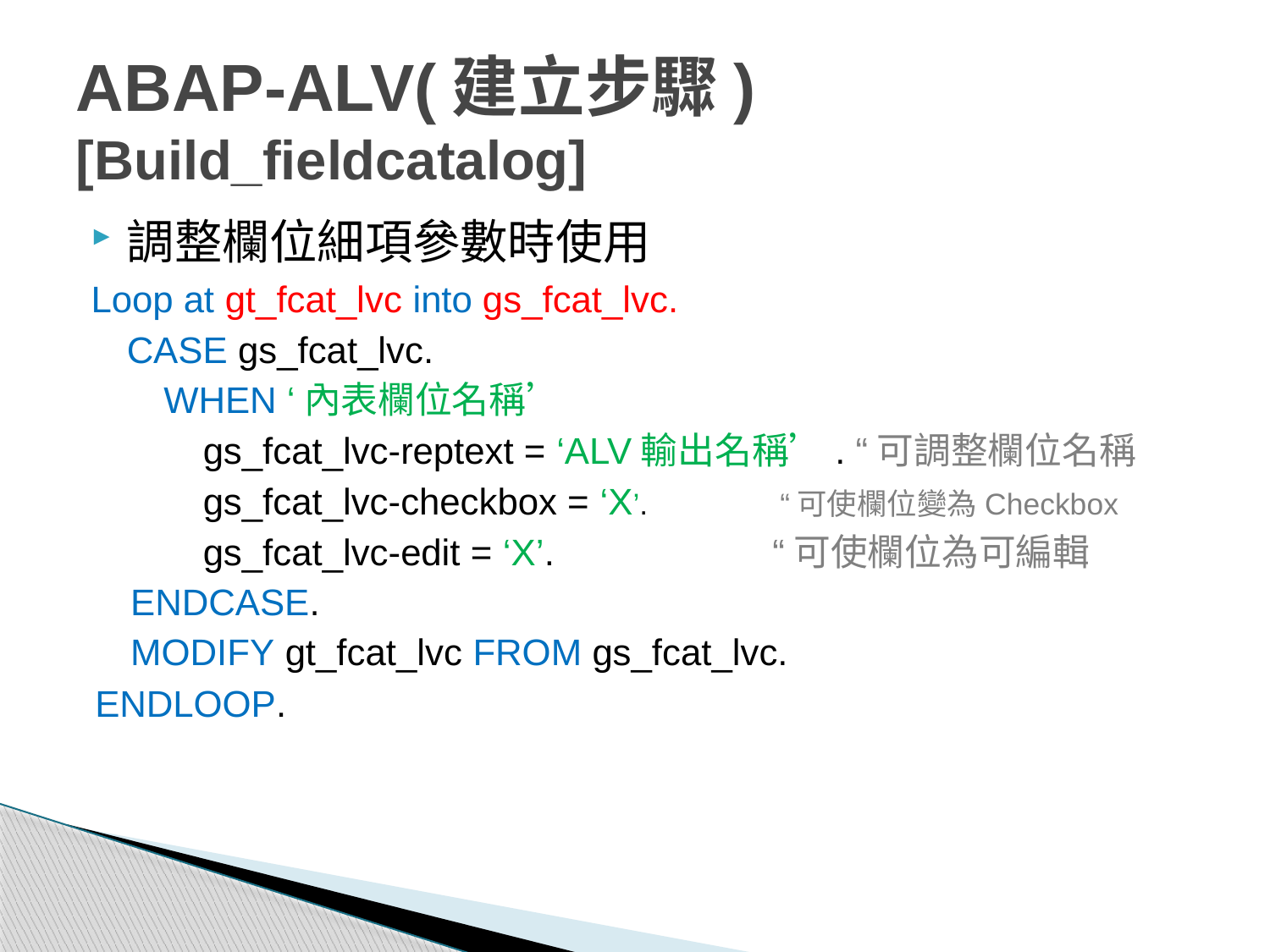

# ABAP-ALV(建立步驟)[Build_fieldcatalog]
調整欄位細項參數時使用
Loop at gt_fcat_lvc into gs_fcat_lvc.
CASE gs_fcat_lvc.
WHEN ‘內表欄位名稱’
gs_fcat_lvc-reptext = ‘ALV輸出名稱’. “可調整欄位名稱
gs_fcat_lvc-checkbox = ‘X’.                “可使欄位變為Checkbox
gs_fcat_lvc-edit = ‘X’.                     “可使欄位為可編輯
ENDCASE.
MODIFY gt_fcat_lvc FROM gs_fcat_lvc.
ENDLOOP.